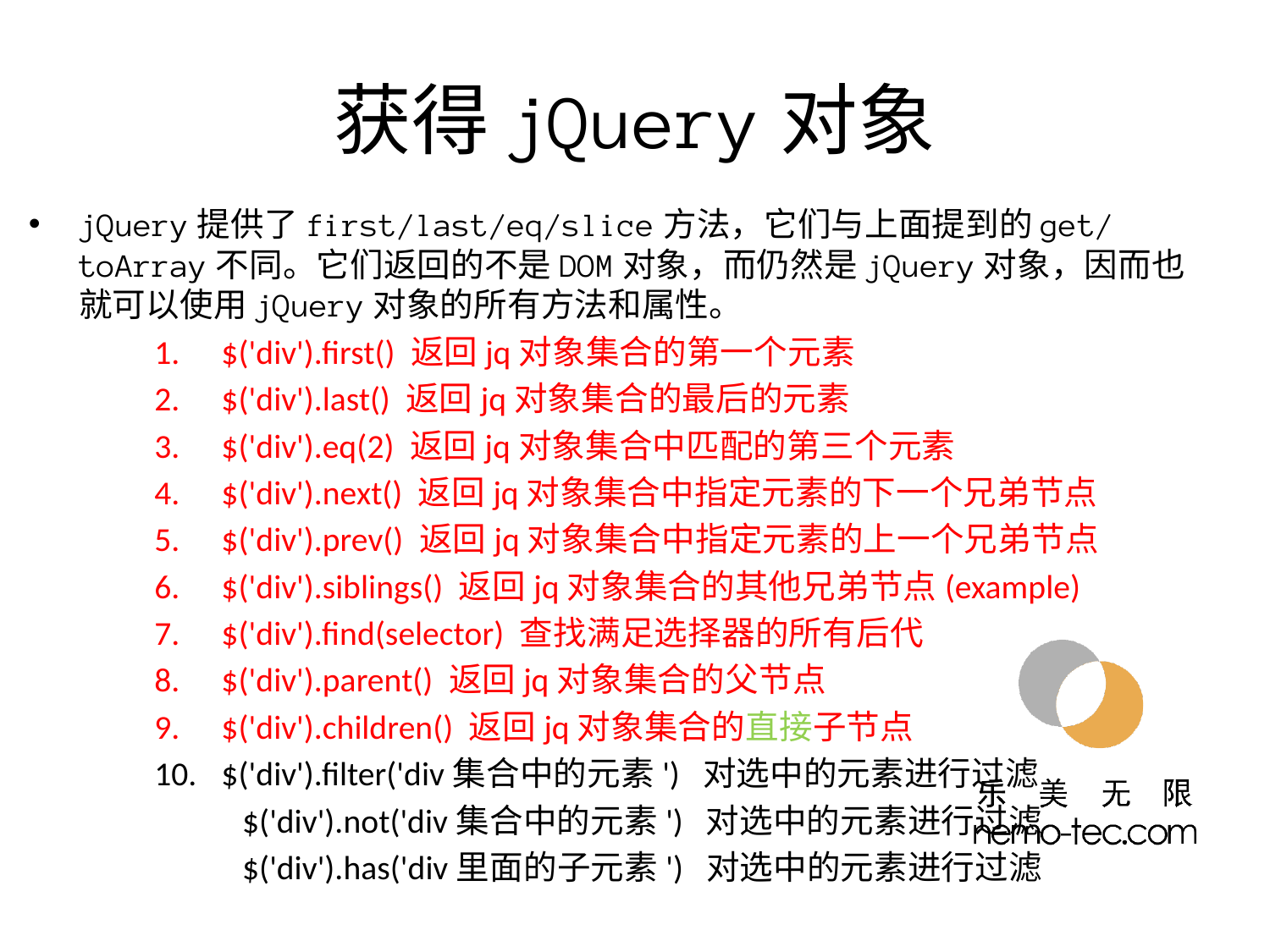

# 获得jQuery对象
jQuery提供了first/last/eq/slice方法，它们与上面提到的get/toArray不同。它们返回的不是DOM对象，而仍然是jQuery对象，因而也就可以使用jQuery对象的所有方法和属性。
$('div').first() 返回jq对象集合的第一个元素
$('div').last() 返回jq对象集合的最后的元素
$('div').eq(2) 返回jq对象集合中匹配的第三个元素
$('div').next() 返回jq对象集合中指定元素的下一个兄弟节点
$('div').prev() 返回jq对象集合中指定元素的上一个兄弟节点
$('div').siblings() 返回jq对象集合的其他兄弟节点(example)
$('div').find(selector) 查找满足选择器的所有后代
$('div').parent() 返回jq对象集合的父节点
$('div').children() 返回jq对象集合的直接子节点
$('div').filter('div集合中的元素')  对选中的元素进行过滤
                            $('div').not('div集合中的元素')  对选中的元素进行过滤
                            $('div').has('div里面的子元素')  对选中的元素进行过滤